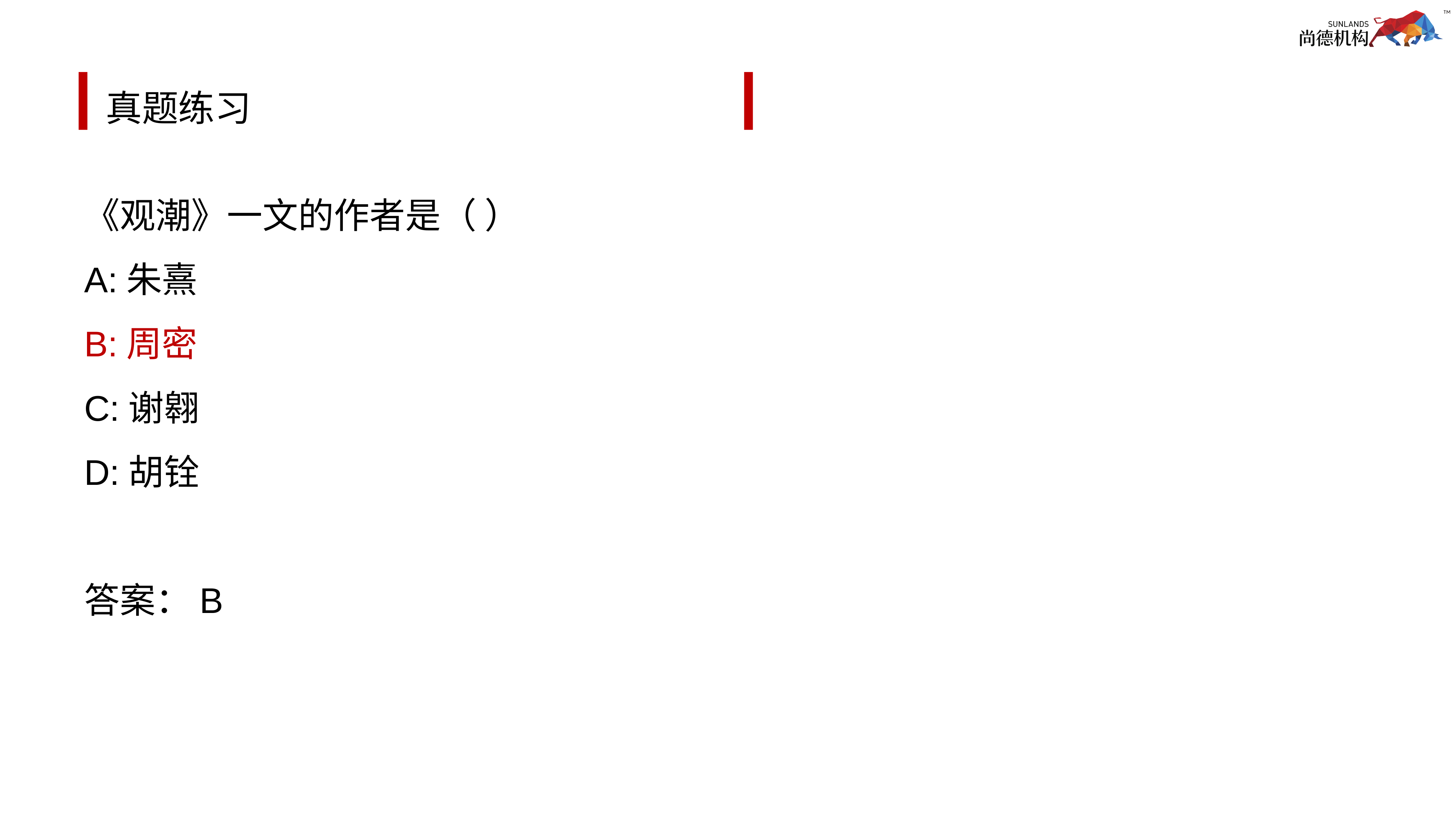

# 真题练习
《观潮》一文的作者是（ ）
A:朱熹
B:周密
C:谢翱
D:胡铨

答案：B